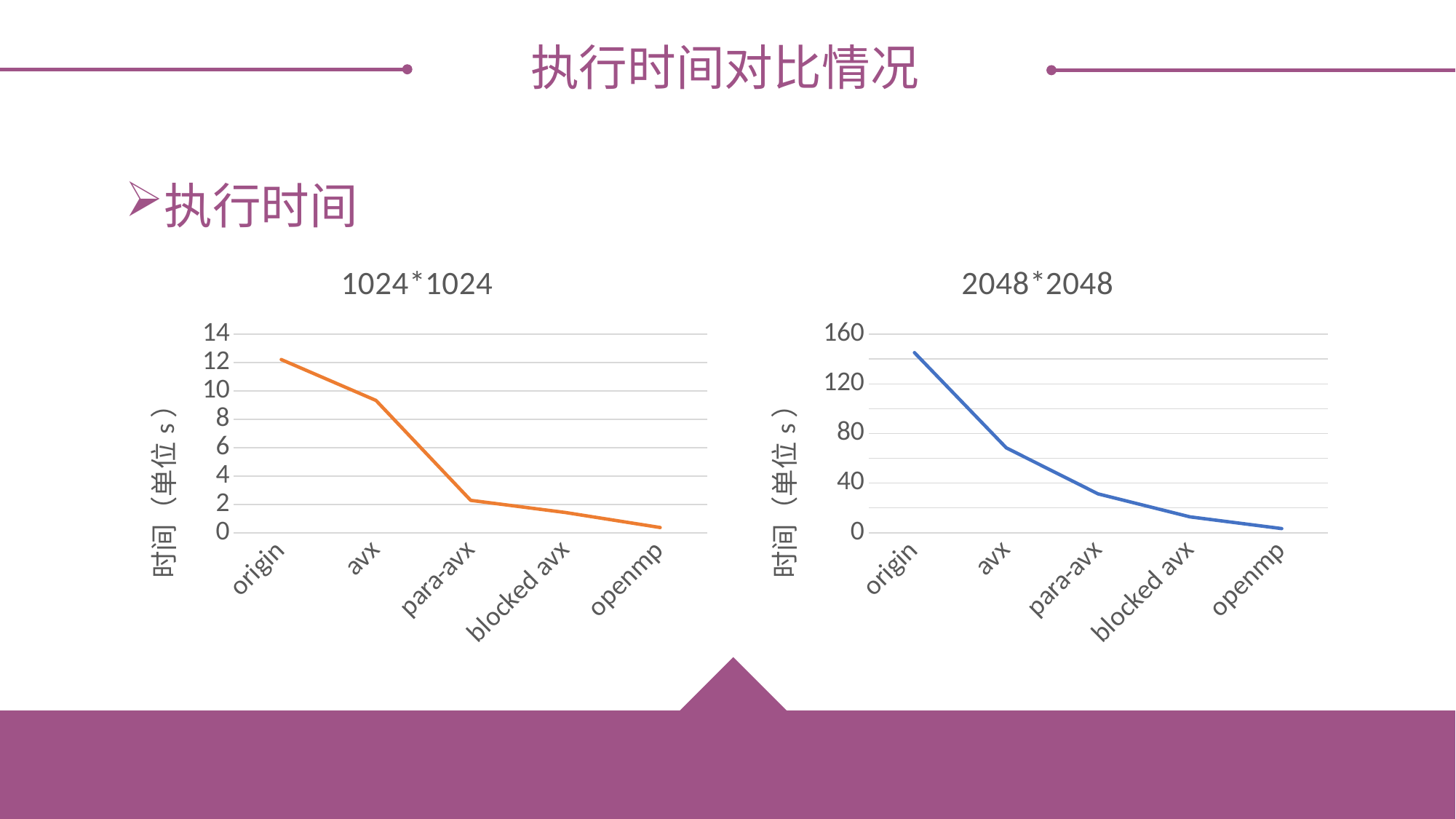

论文绪论
研究背景
研究方法
研究结果
论文总结

执行时间对比情况
执行时间

### Chart:

| Category | 1024*1024 |
|---|---|
| origin | 12.215 |
| avx | 9.333 |
| para-avx | 2.281 |
| blocked avx | 1.423 |
| openmp | 0.365 |

### Chart:

| Category | 2048*2048 |
|---|---|
| origin | 145.199 |
| avx | 68.416 |
| para-avx | 31.266 |
| blocked avx | 12.767 |
| openmp | 3.315 |